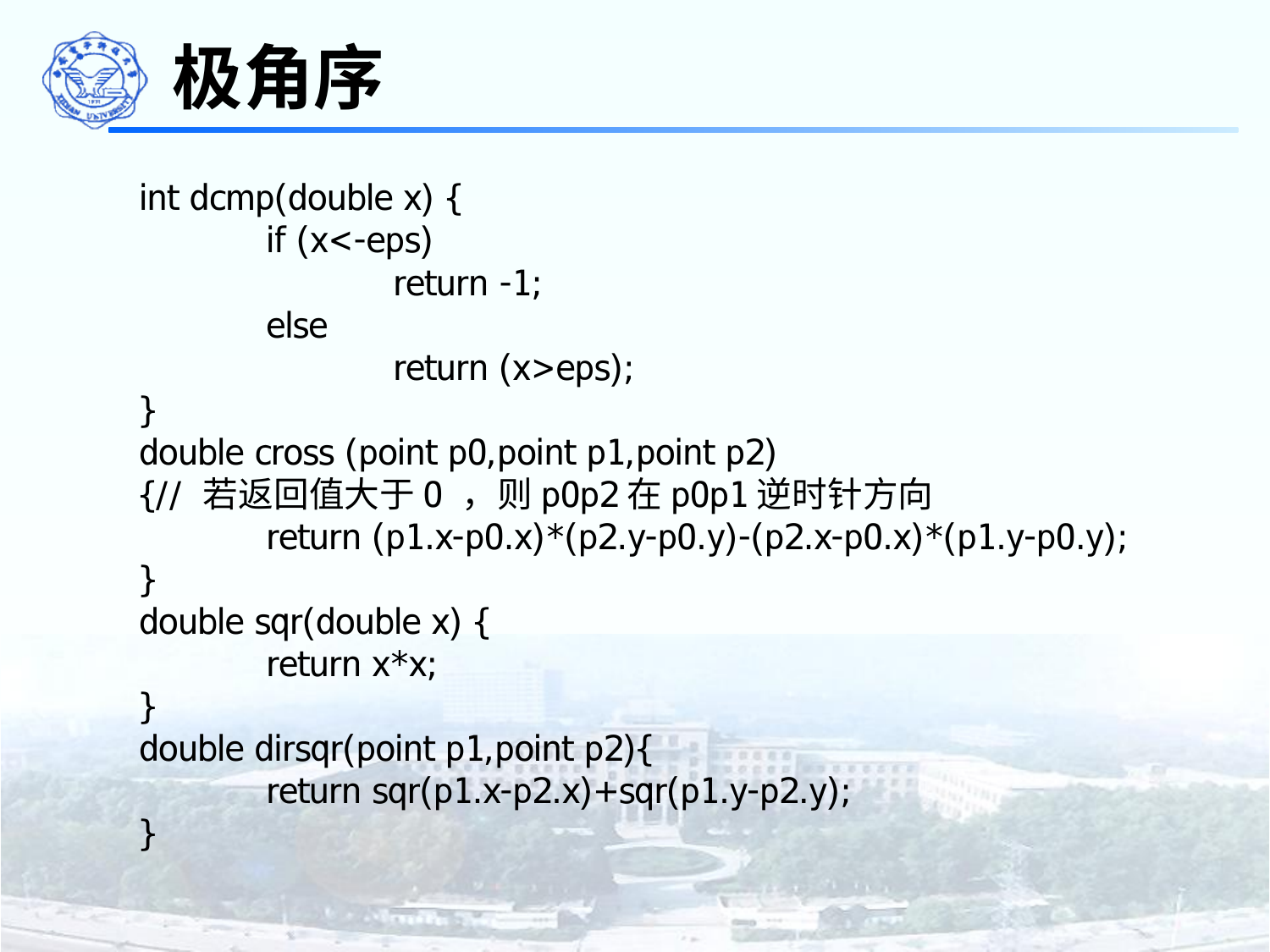

# 极角序
int dcmp(double x) {
	if (x<-eps)
		return -1;
	else
		return (x>eps);
}
double cross (point p0,point p1,point p2)
{// 若返回值大于0 ，则p0p2在p0p1逆时针方向
	return (p1.x-p0.x)*(p2.y-p0.y)-(p2.x-p0.x)*(p1.y-p0.y);
}
double sqr(double x) {
	return x*x;
}
double dirsqr(point p1,point p2){
	return sqr(p1.x-p2.x)+sqr(p1.y-p2.y);
}